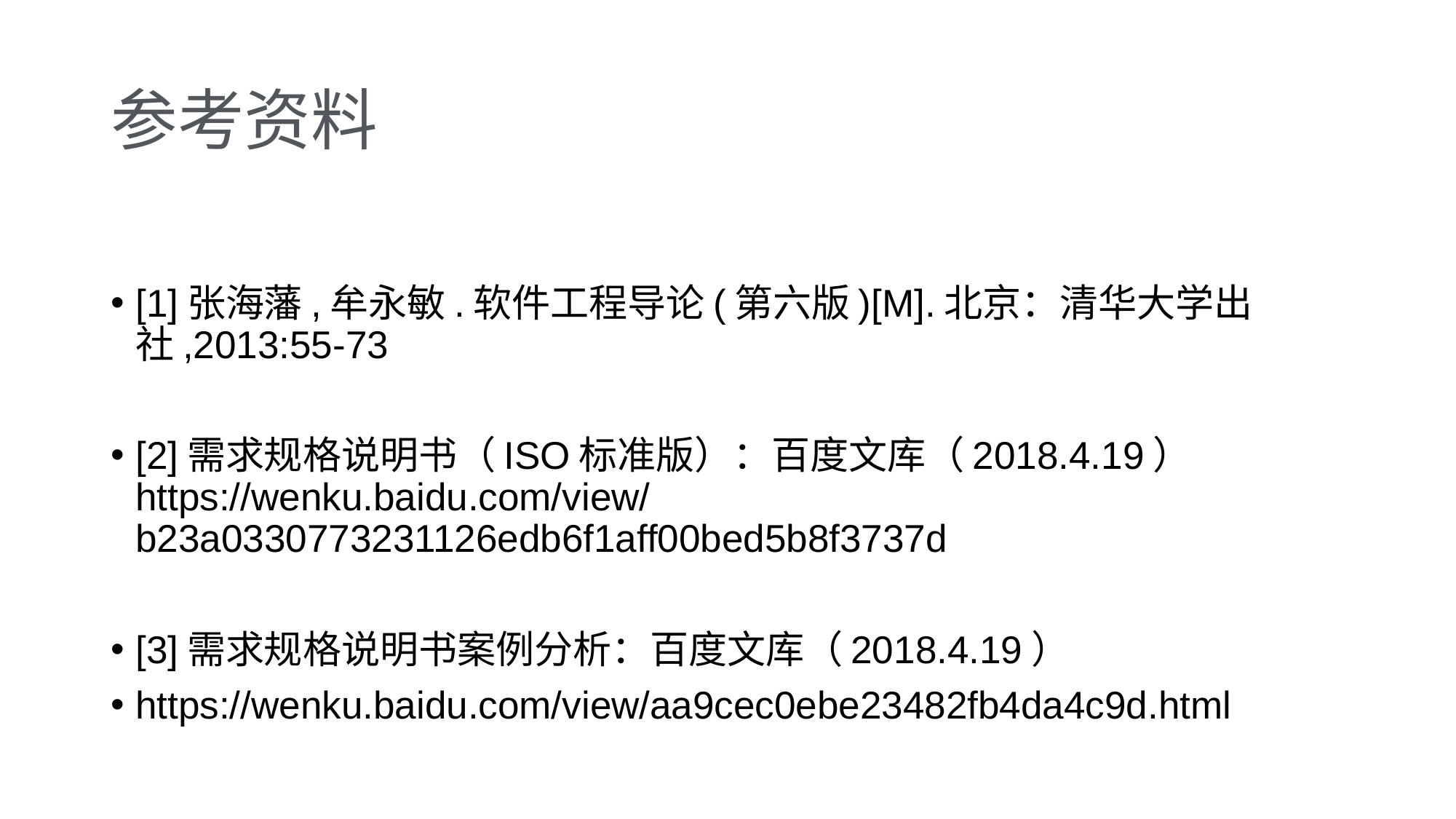

# 参考资料

[1]张海藩,牟永敏.软件工程导论(第六版)[M].北京：清华大学出社,2013:55-73

[2]需求规格说明书（ISO标准版）：百度文库（2018.4.19）					https://wenku.baidu.com/view/b23a0330773231126edb6f1aff00bed5b8f3737d

[3]需求规格说明书案例分析：百度文库（2018.4.19）
https://wenku.baidu.com/view/aa9cec0ebe23482fb4da4c9d.html